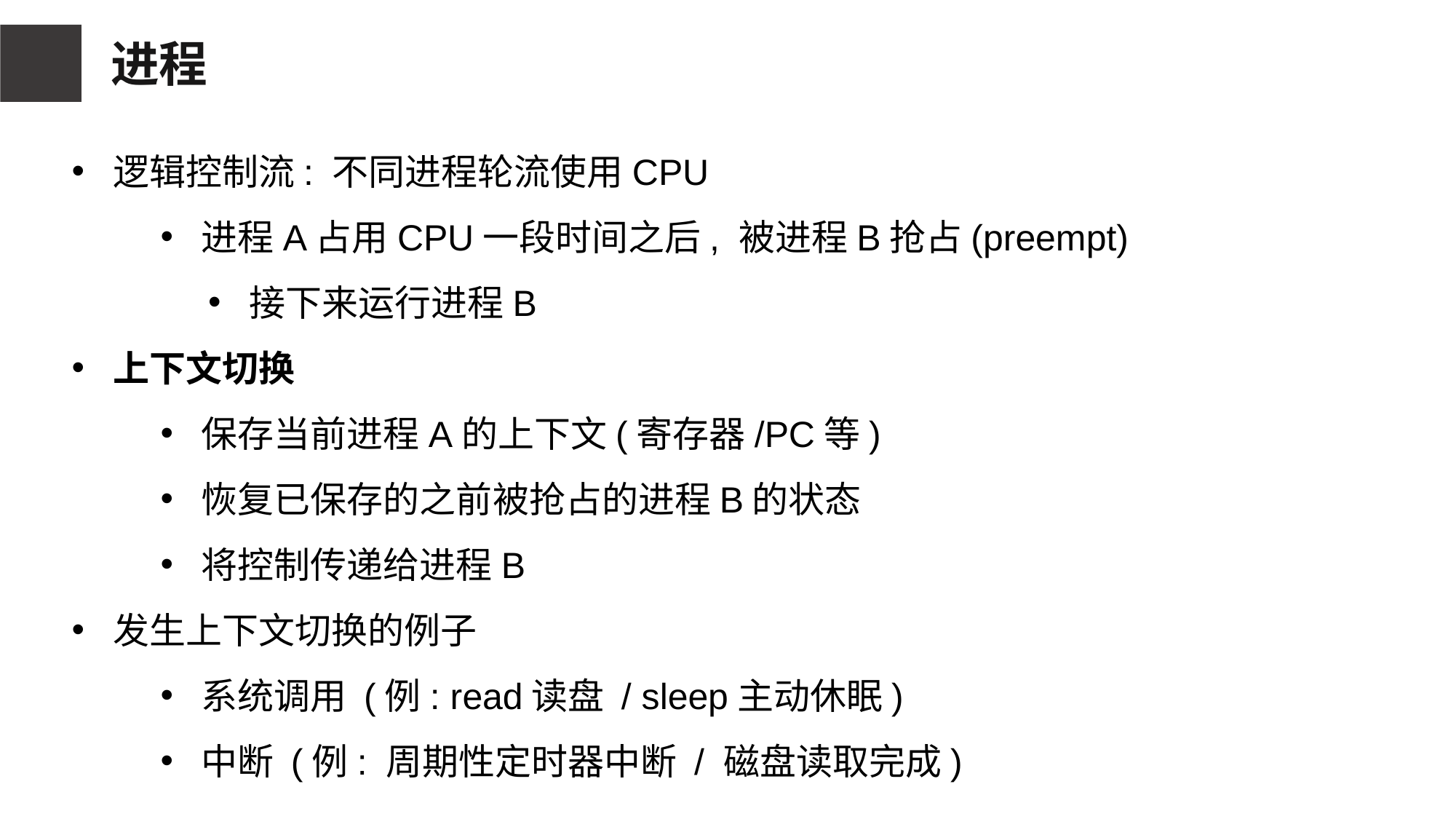

进程
逻辑控制流: 不同进程轮流使用CPU
进程A占用CPU一段时间之后, 被进程B抢占(preempt)
接下来运行进程B
上下文切换
保存当前进程A的上下文(寄存器/PC等)
恢复已保存的之前被抢占的进程B的状态
将控制传递给进程B
发生上下文切换的例子
系统调用 (例: read读盘 / sleep主动休眠)
中断 (例: 周期性定时器中断 / 磁盘读取完成)